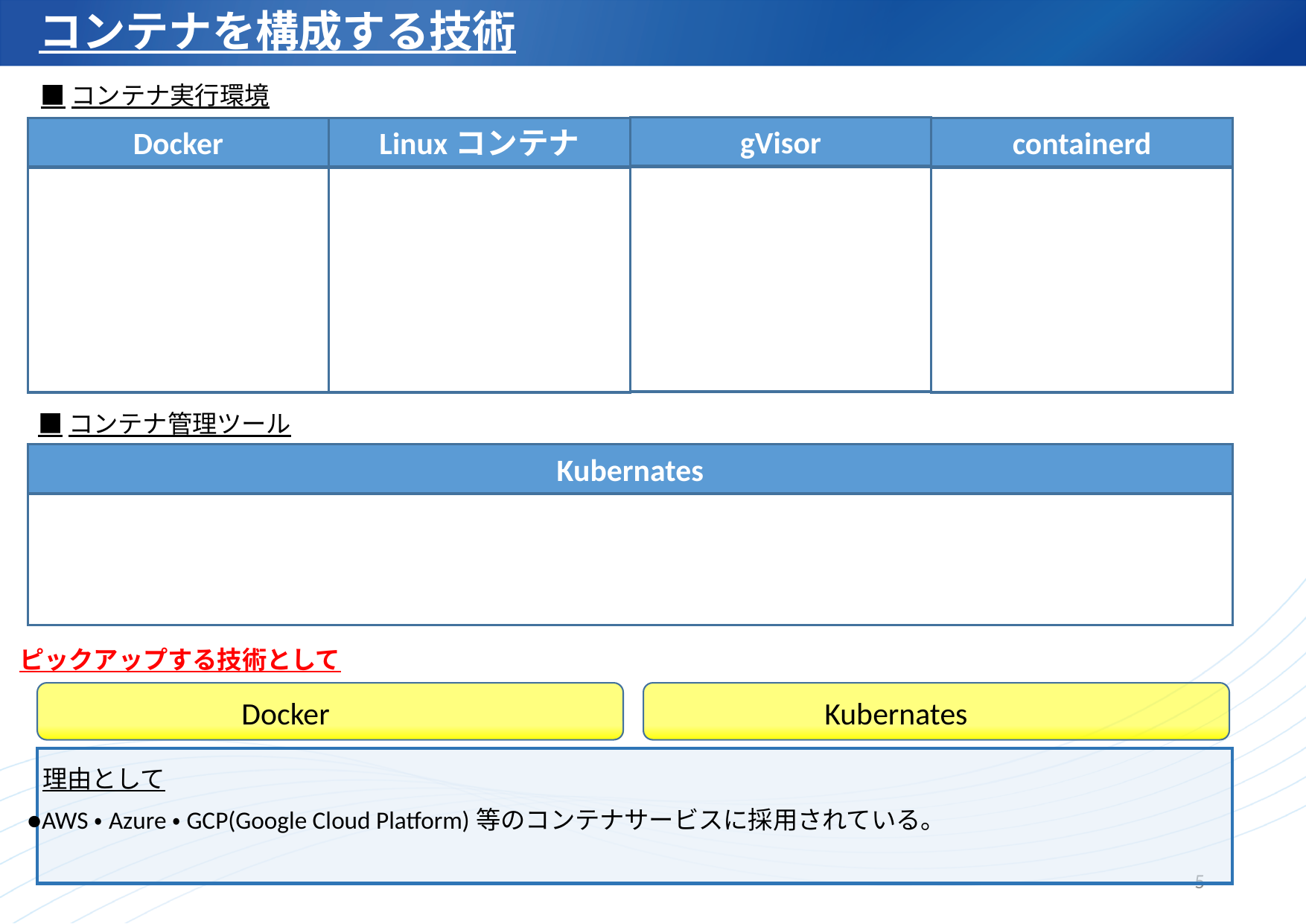

# コンテナを構成する技術
■コンテナ実行環境
gVisor
Docker
Linuxコンテナ
containerd

■コンテナ管理ツール
Kubernates

ピックアップする技術として

Kubernates
Docker

理由として
●AWS・Azure・GCP(Google Cloud Platform)等のコンテナサービスに採用されている。
5